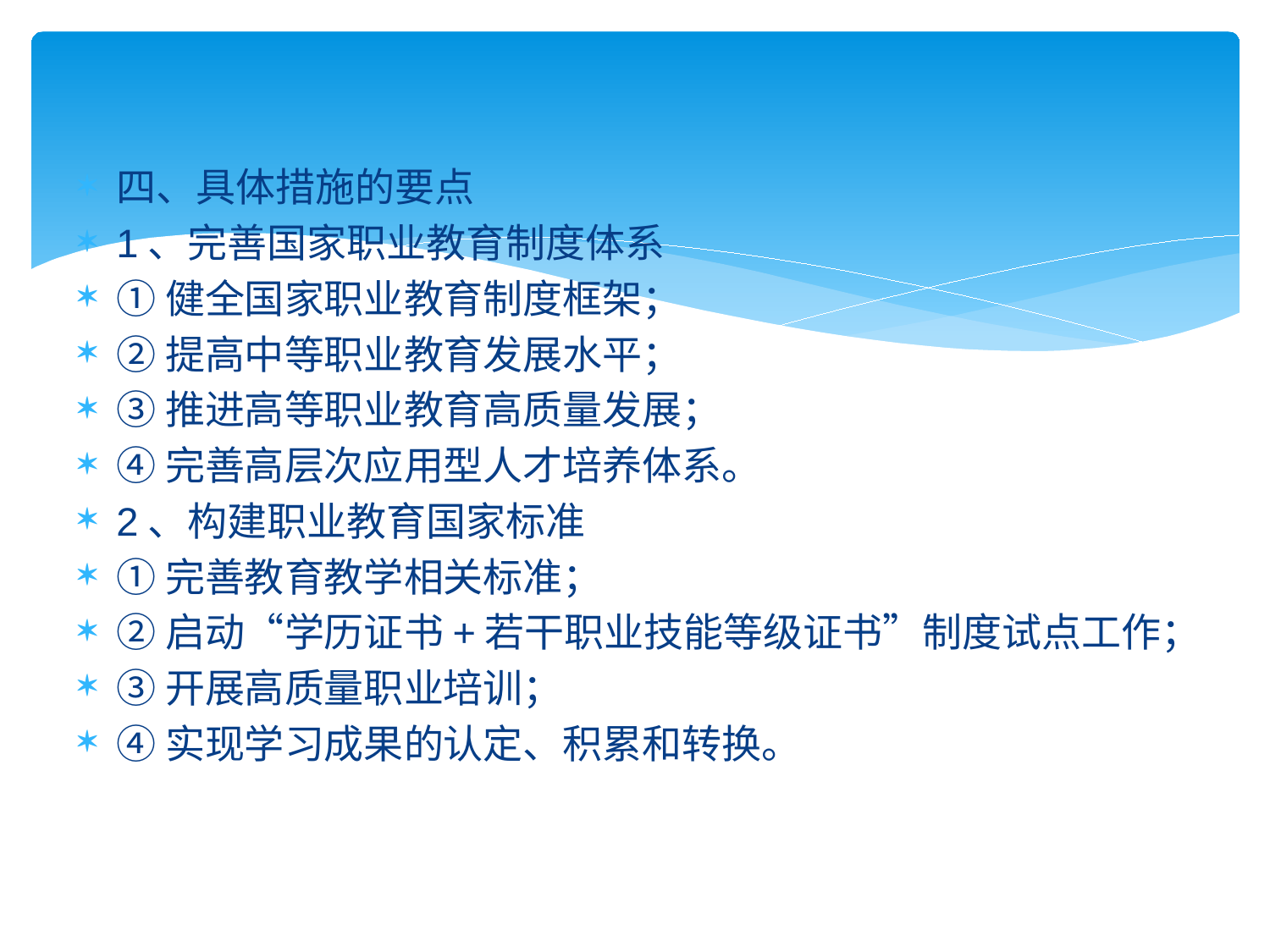

四、具体措施的要点
1、完善国家职业教育制度体系
①健全国家职业教育制度框架；
②提高中等职业教育发展水平；
③推进高等职业教育高质量发展；
④完善高层次应用型人才培养体系。
2、构建职业教育国家标准
①完善教育教学相关标准；
②启动“学历证书+若干职业技能等级证书”制度试点工作；
③开展高质量职业培训；
④实现学习成果的认定、积累和转换。